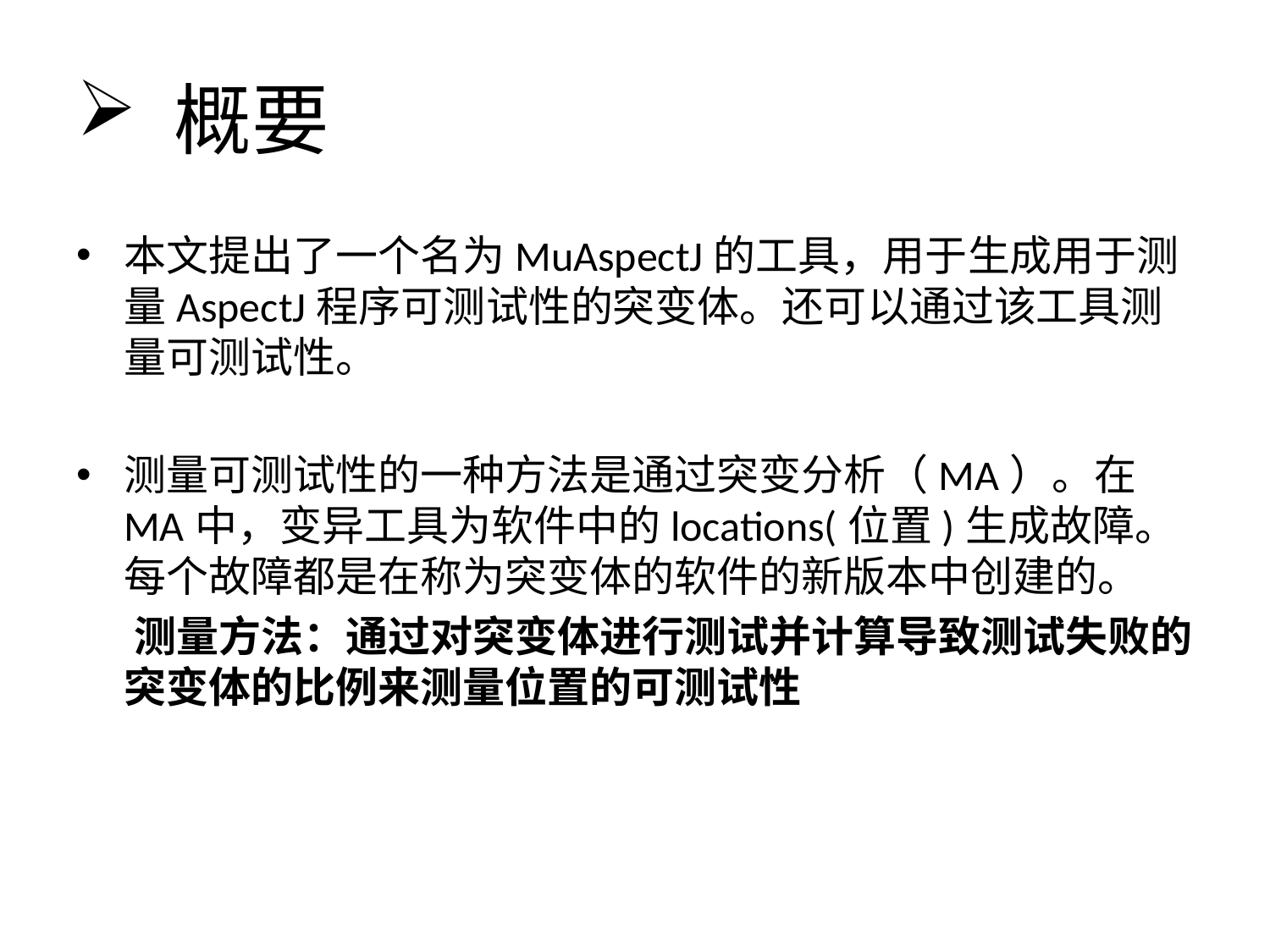

# 概要
本文提出了一个名为MuAspectJ的工具，用于生成用于测量AspectJ程序可测试性的突变体。还可以通过该工具测量可测试性。

测量可测试性的一种方法是通过突变分析（MA）。在MA中，变异工具为软件中的locations(位置)生成故障。每个故障都是在称为突变体的软件的新版本中创建的。
     测量方法：通过对突变体进行测试并计算导致测试失败的突变体的比例来测量位置的可测试性